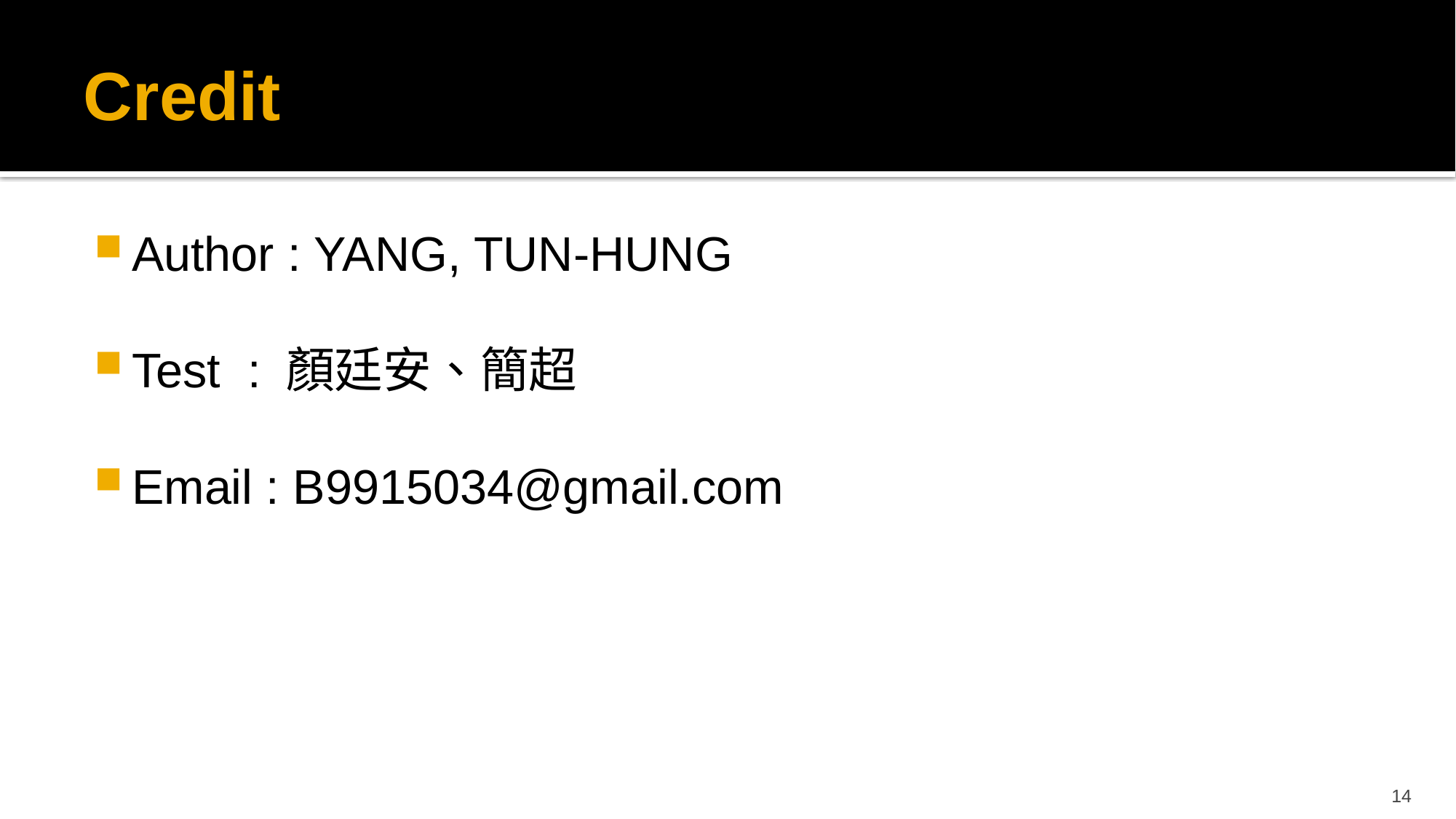

# Credit
Author : YANG, TUN-HUNG

Test  : 顏廷安、簡超

Email : B9915034@gmail.com
14